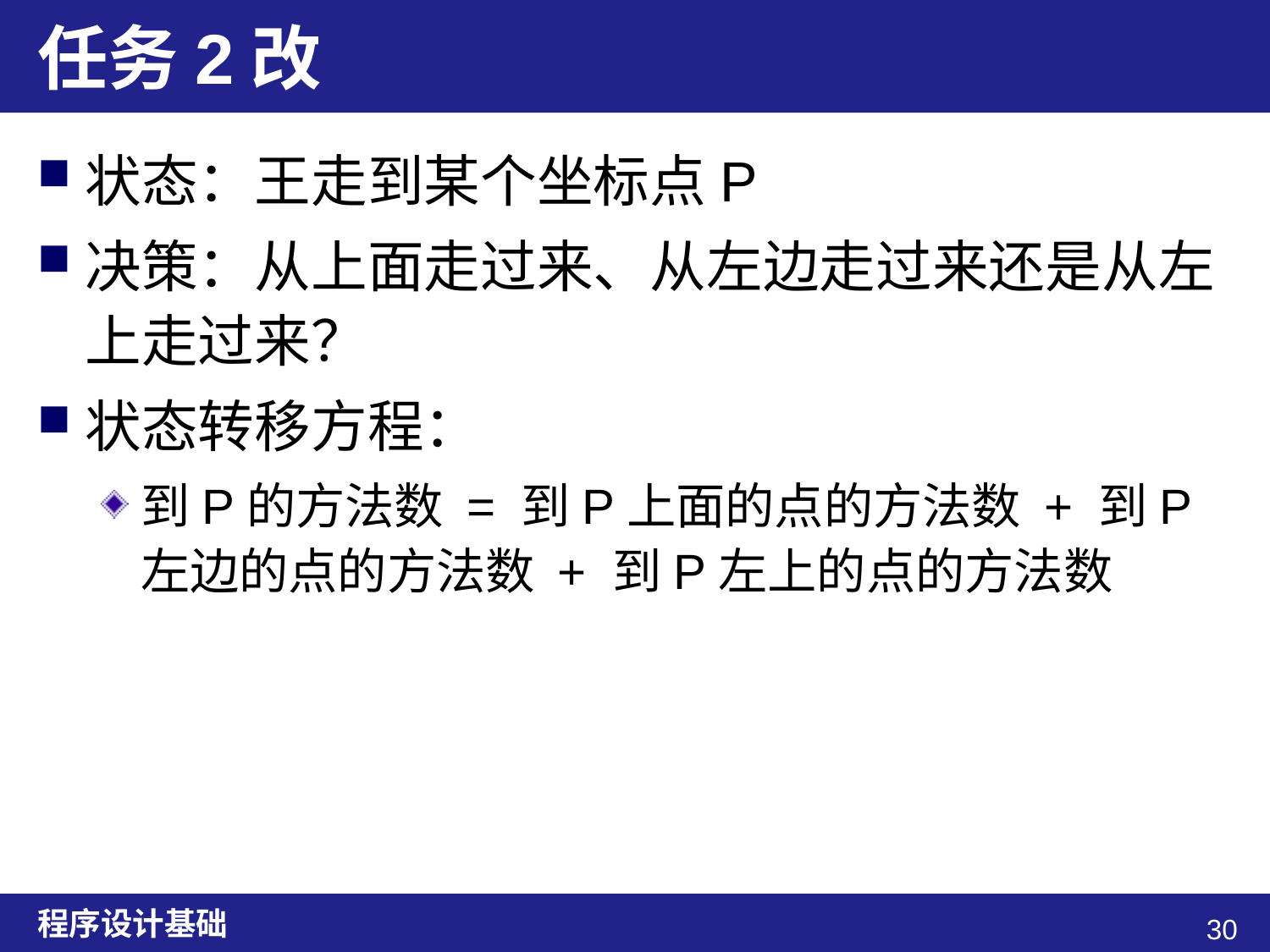

# 任务2改
状态：王走到某个坐标点P
决策：从上面走过来、从左边走过来还是从左上走过来？
状态转移方程：
到P的方法数 = 到P上面的点的方法数 + 到P左边的点的方法数 + 到P左上的点的方法数